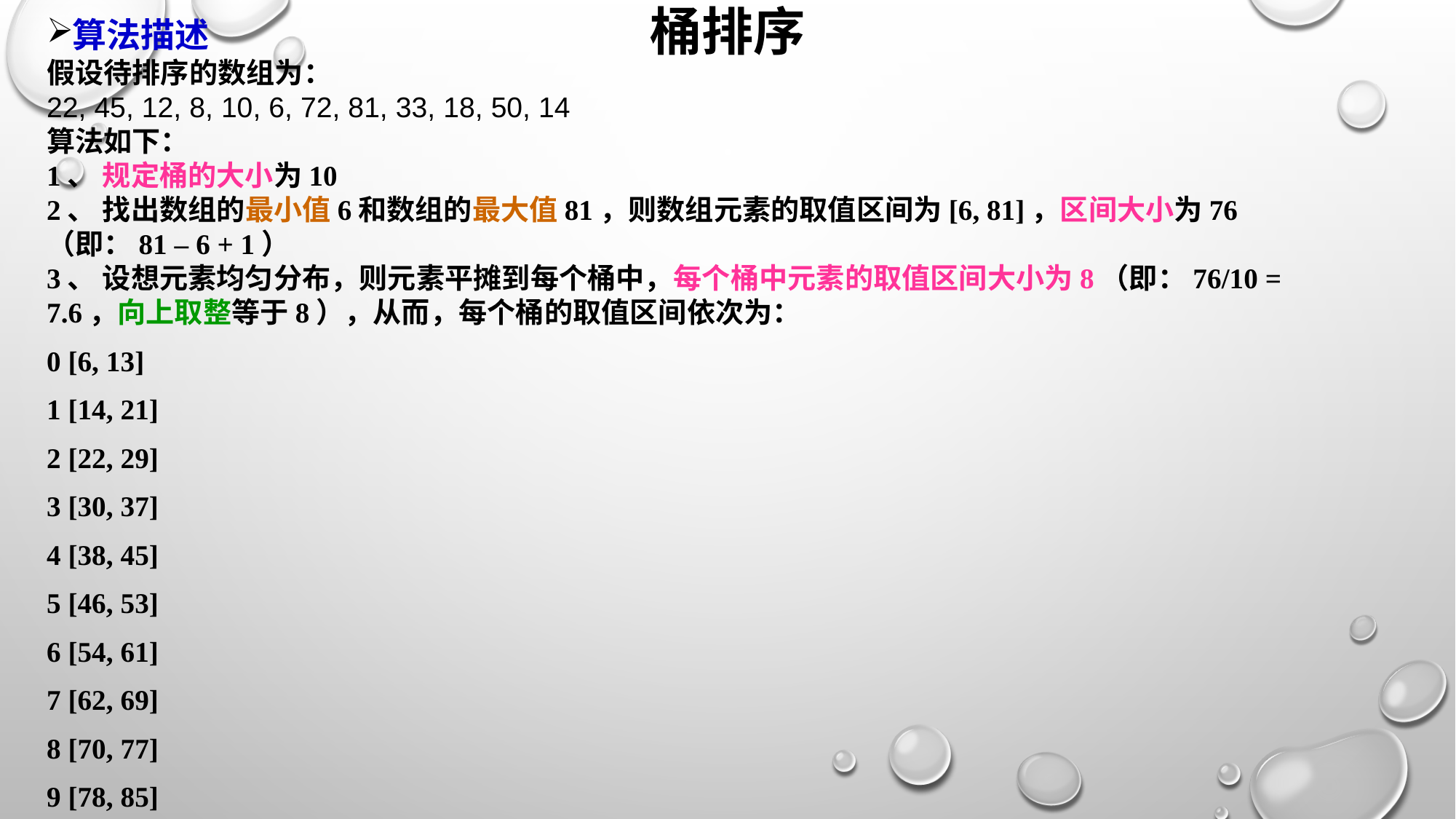

算法描述
假设待排序的数组为：
22, 45, 12, 8, 10, 6, 72, 81, 33, 18, 50, 14
算法如下：
1、 规定桶的大小为10
2、 找出数组的最小值6和数组的最大值81，则数组元素的取值区间为[6, 81]，区间大小为76（即：81 – 6 + 1）
3、 设想元素均匀分布，则元素平摊到每个桶中，每个桶中元素的取值区间大小为8（即：76/10 = 7.6，向上取整等于8），从而，每个桶的取值区间依次为：
0 [6, 13]
1 [14, 21]
2 [22, 29]
3 [30, 37]
4 [38, 45]
5 [46, 53]
6 [54, 61]
7 [62, 69]
8 [70, 77]
9 [78, 85]
# 桶排序